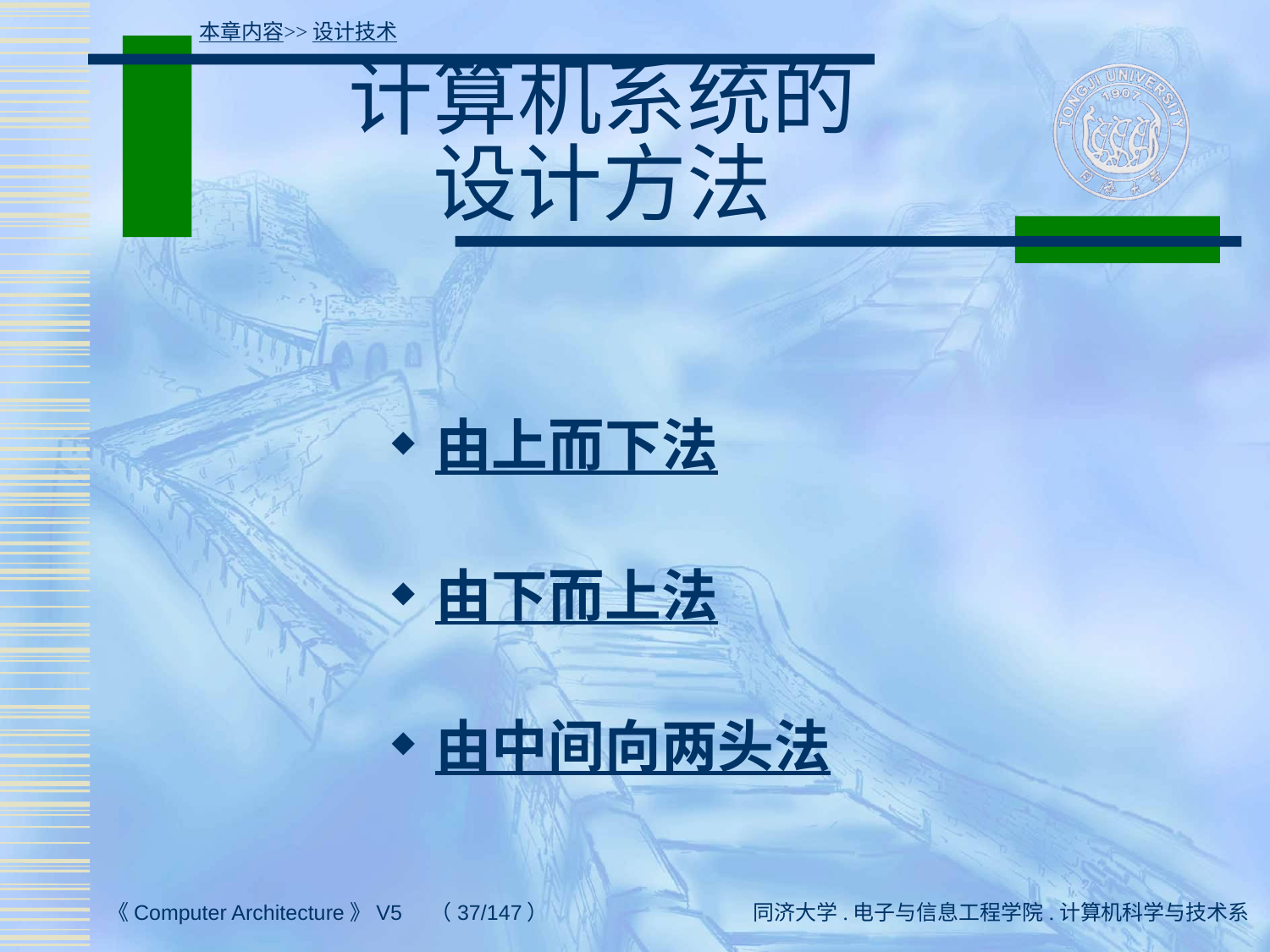

本章内容>>设计技术
# 计算机系统的 设计方法
由上而下法
由下而上法
由中间向两头法